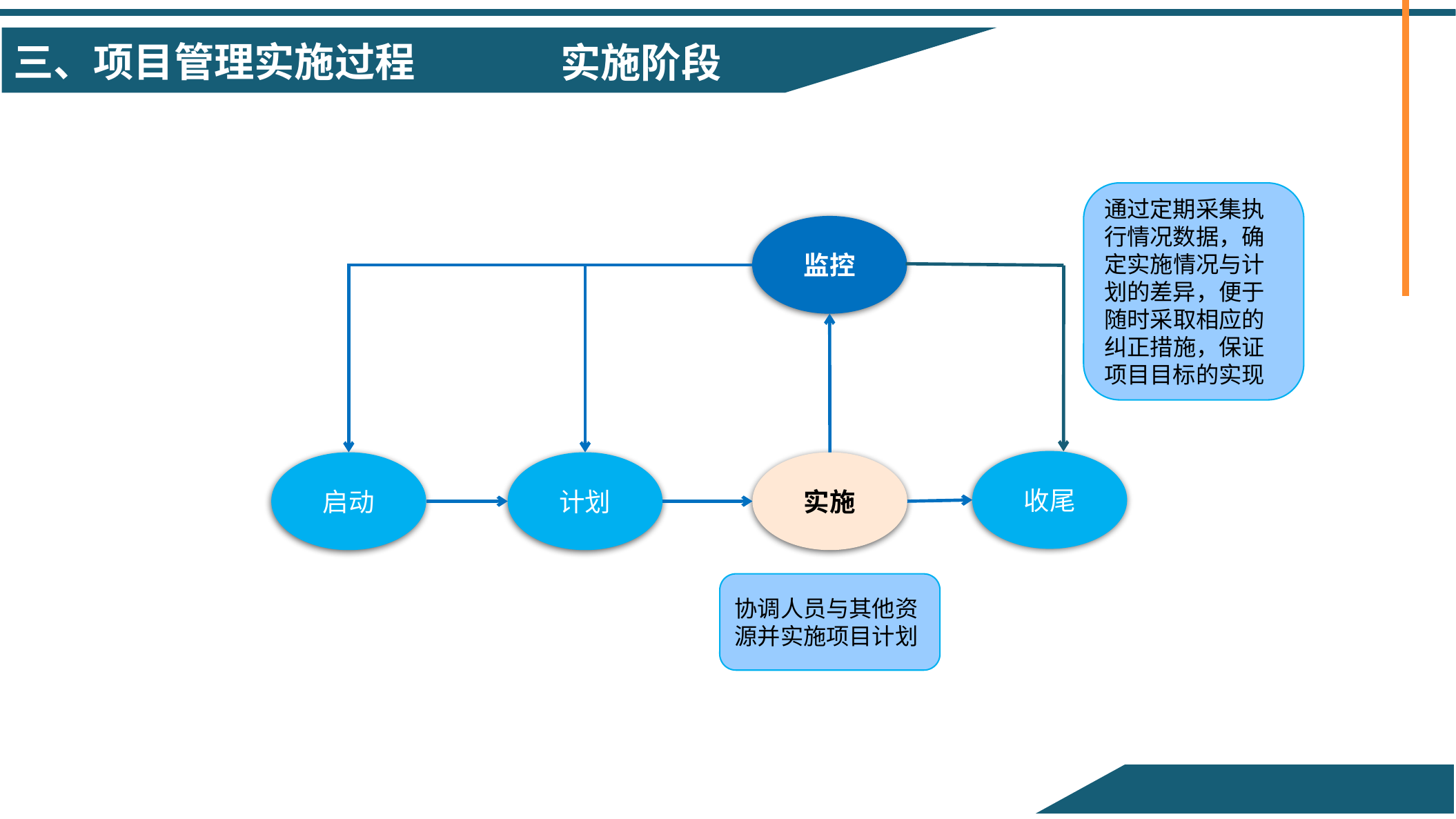

实施阶段
通过定期采集执行情况数据，确定实施情况与计划的差异，便于随时采取相应的纠正措施，保证项目目标的实现
监控
收尾
启动
计划
实施
协调人员与其他资源并实施项目计划